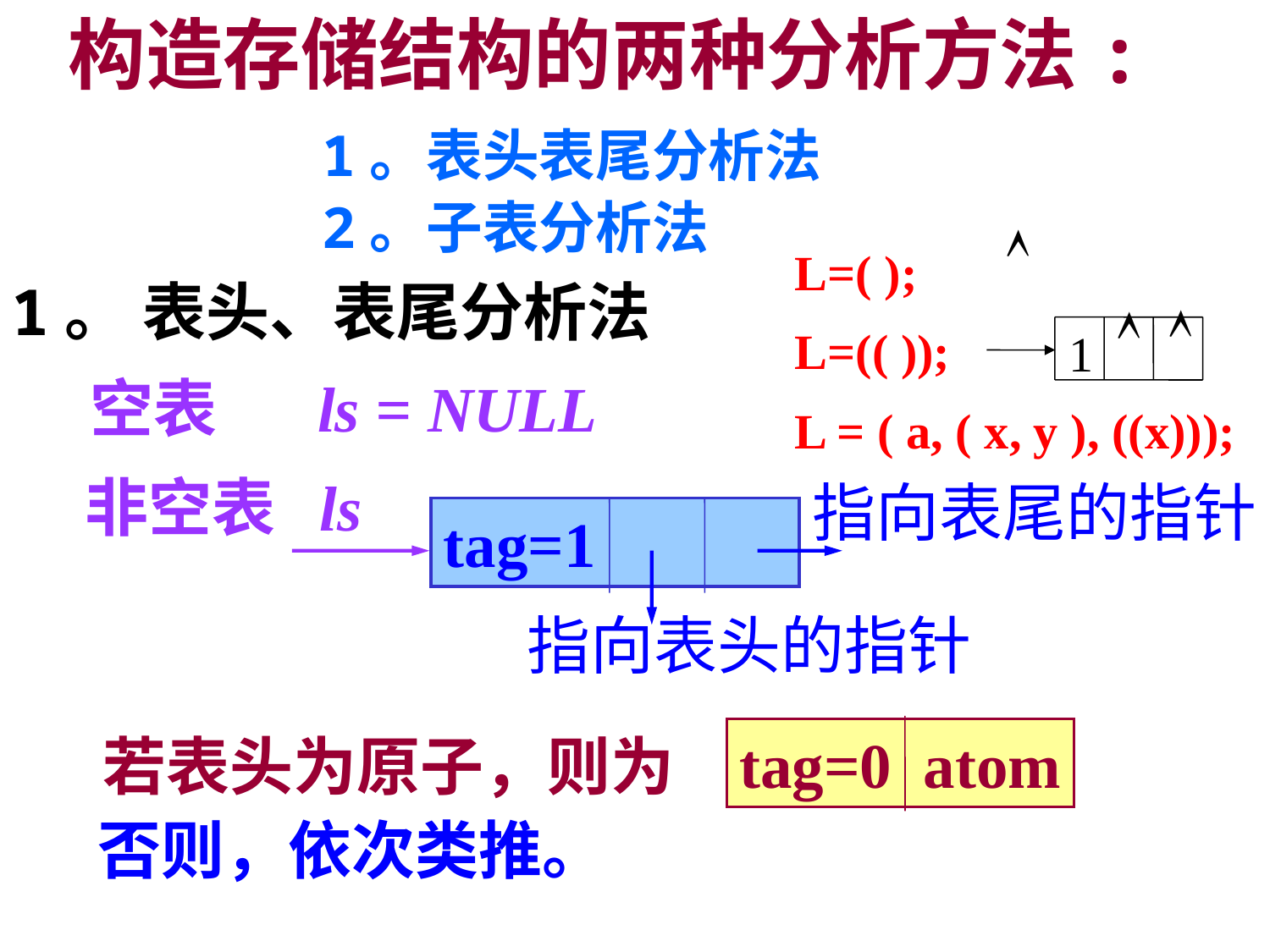

构造存储结构的两种分析方法:
	 	1。表头表尾分析法
		2。子表分析法
∧
L=( );
L=(( ));
L = ( a, ( x, y ), ((x)));
1。 表头、表尾分析法
∧
1

∧

空表      ls = NULL
非空表  ls
指向表尾的指针
tag=1

指向表头的指针
若表头为原子，则为

tag=0  atom
否则，依次类推。